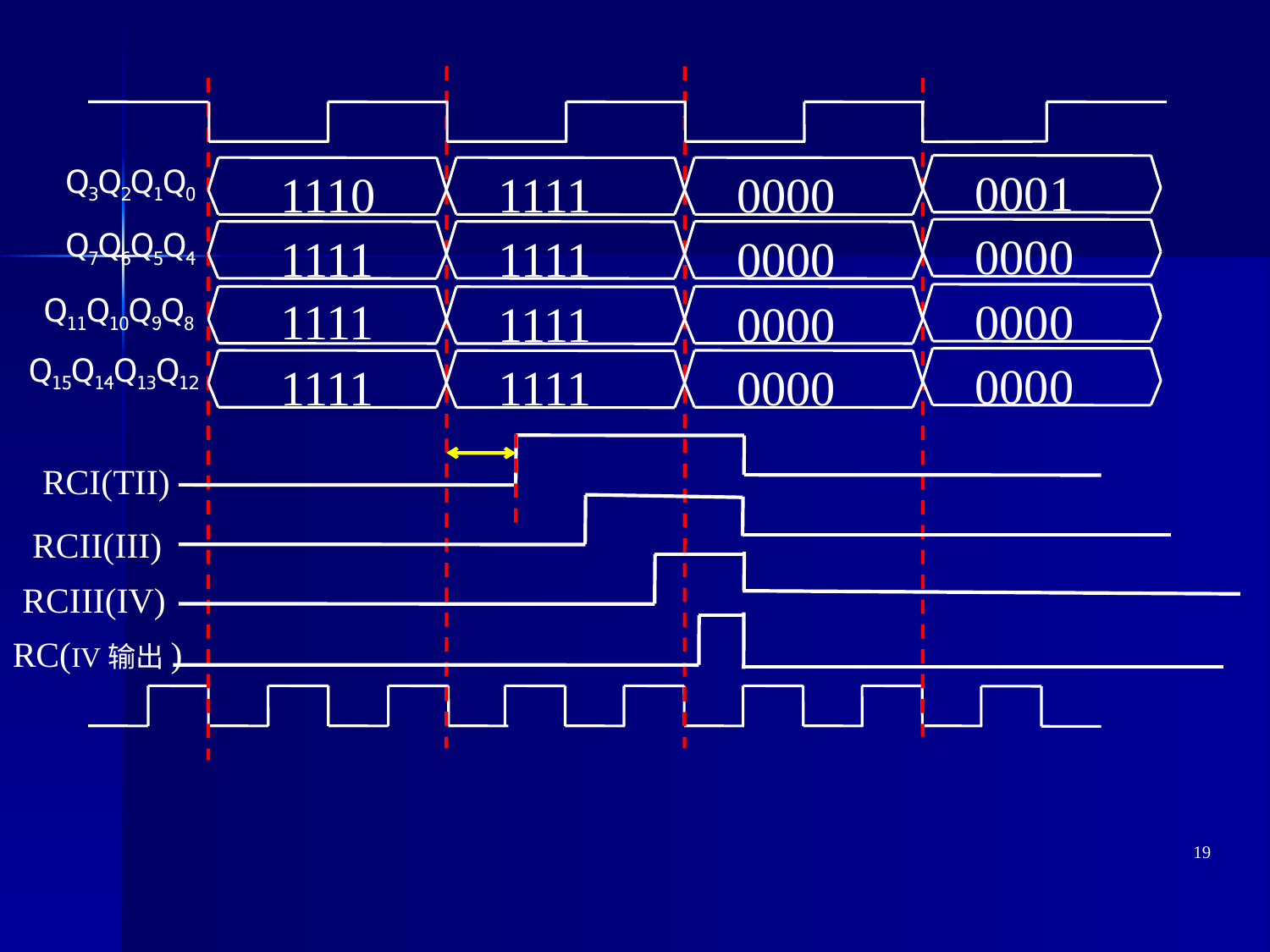

#

Q3Q2Q1Q0
0001
1110
1111
0000
0000
Q7Q6Q5Q4
1111
0000
1111
0000
1111
Q11Q10Q9Q8
0000
1111
Q15Q14Q13Q12
0000
1111
0000
1111
RCI(TII)
RCII(III)
RCIII(IV)
RC(IV输出)

19